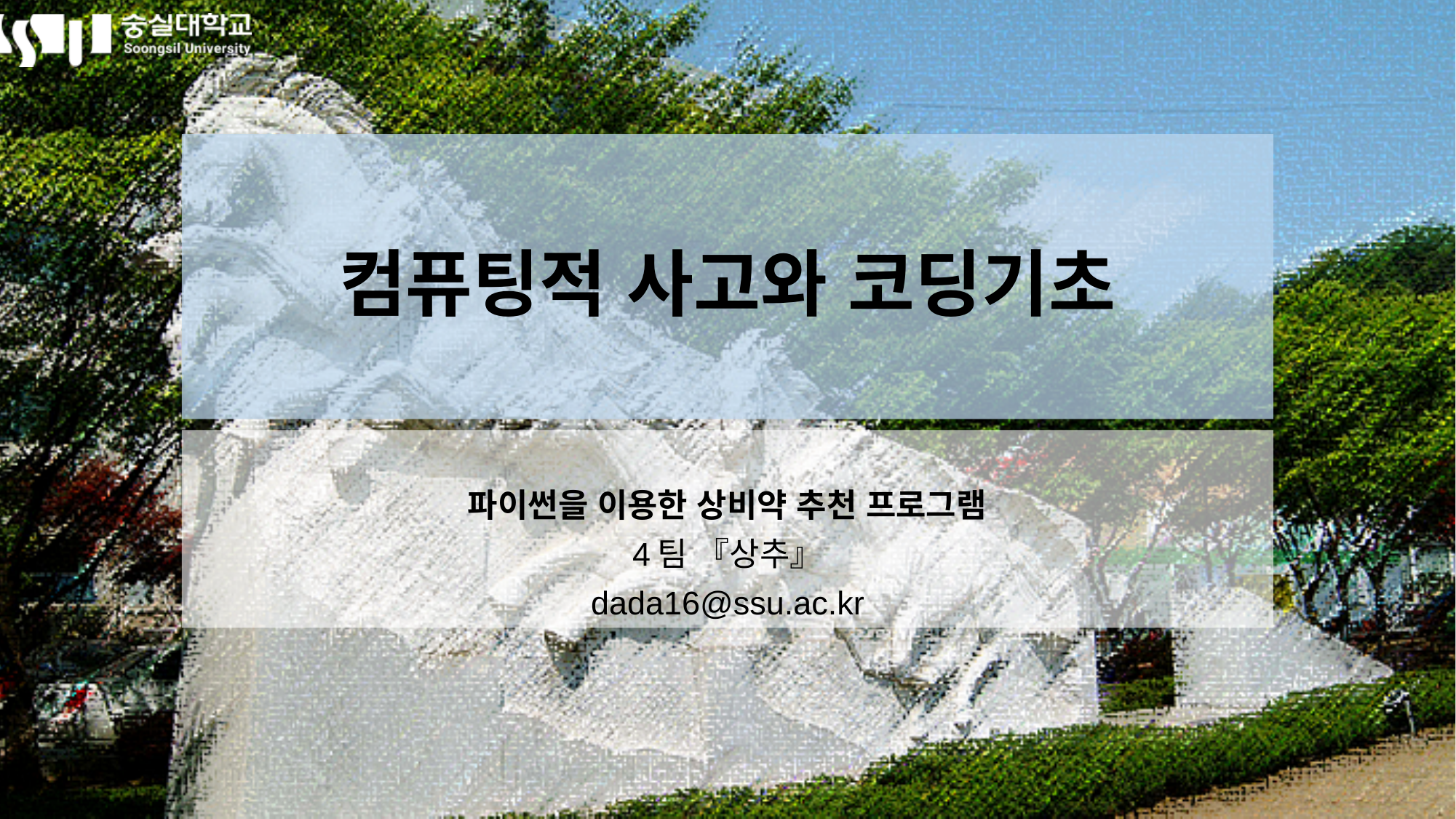

# 컴퓨팅적 사고와 코딩기초

파이썬을 이용한 상비약 추천 프로그램
4팀 『상추』
dada16@ssu.ac.kr